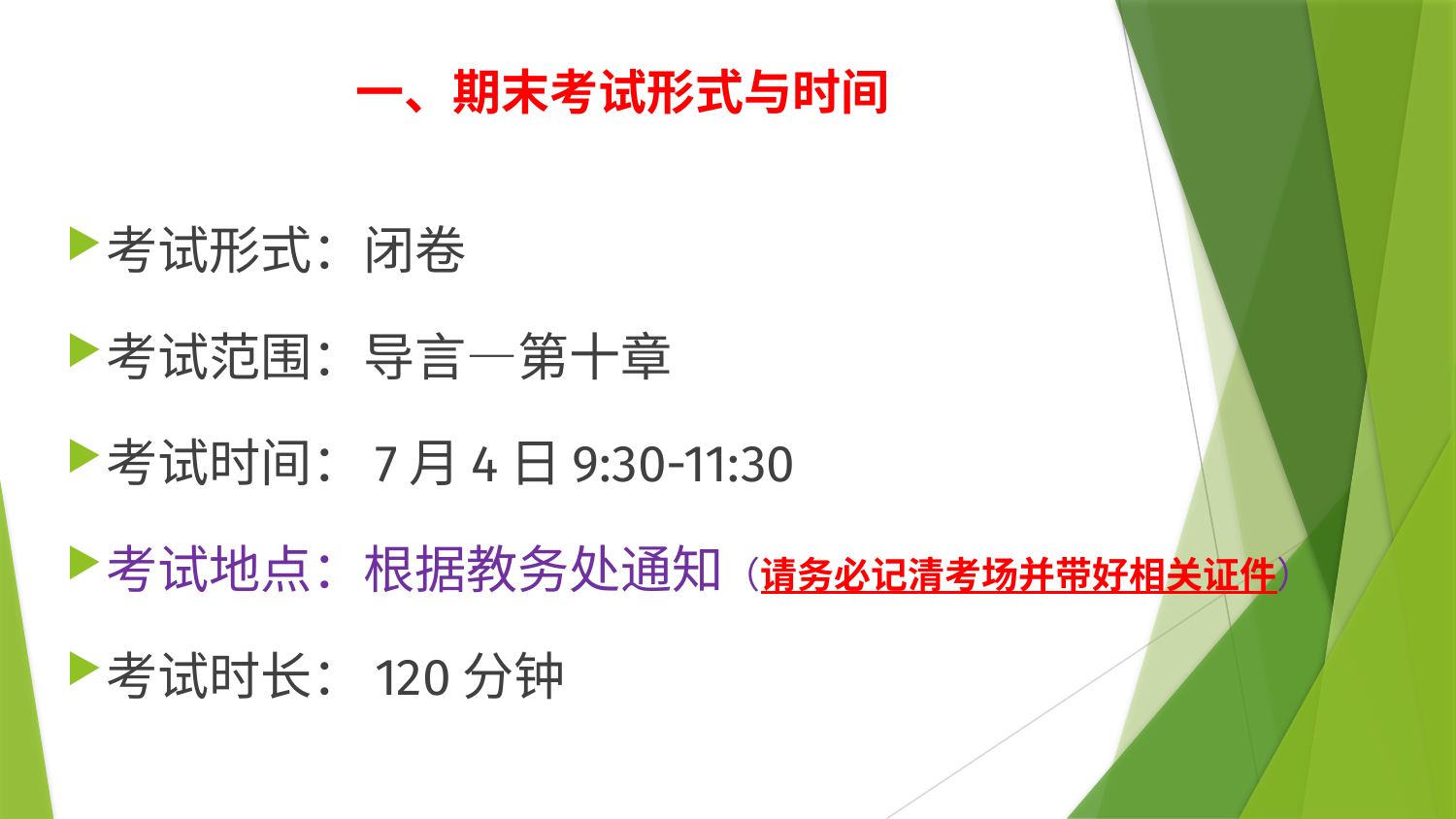

一、期末考试形式与时间
考试形式：闭卷
考试范围：导言—第十章
考试时间：7月4日9:30-11:30
考试地点：根据教务处通知（请务必记清考场并带好相关证件）
考试时长：120分钟